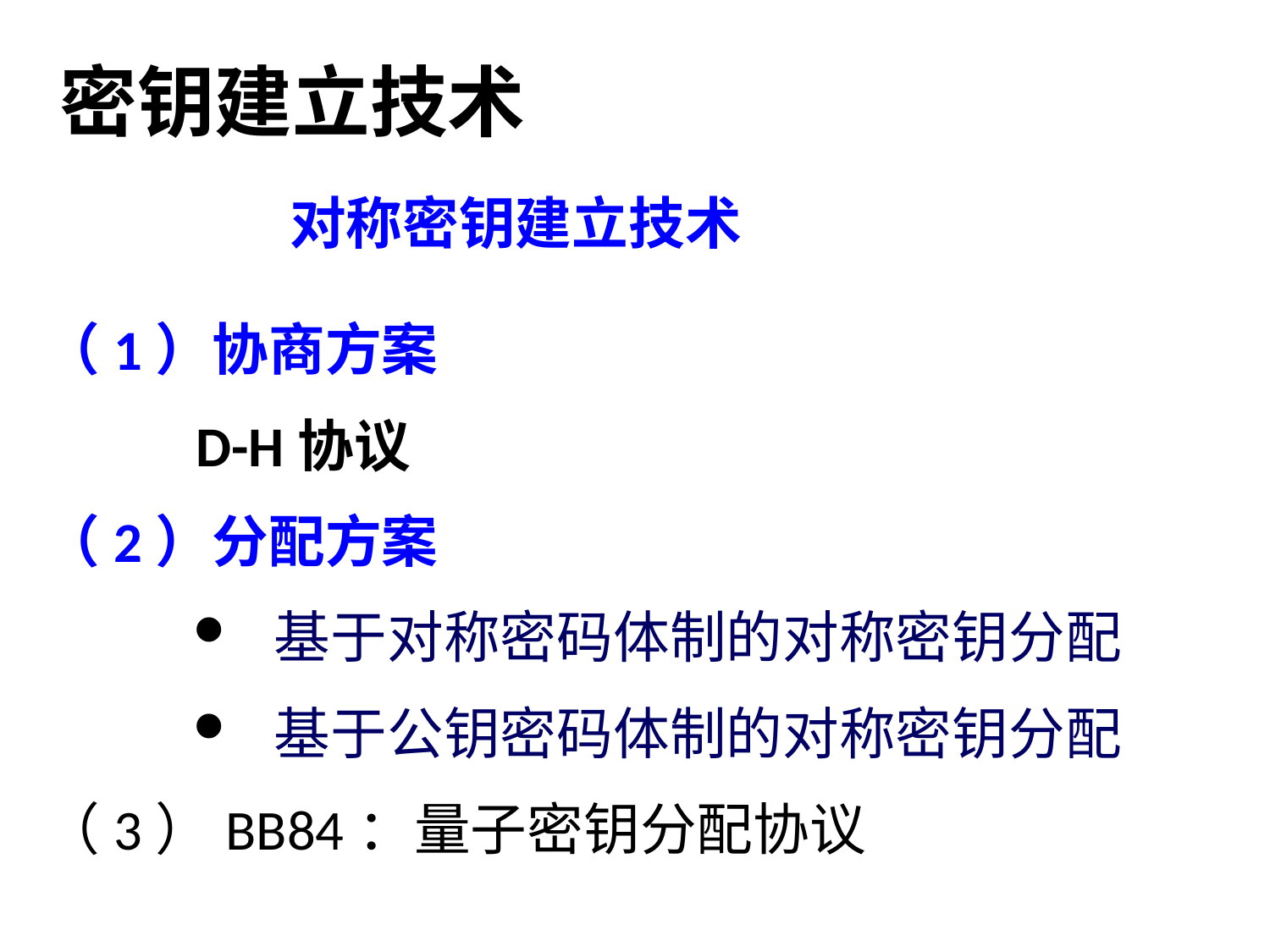

# 密钥建立技术
对称密钥建立技术
（1）协商方案
            D-H协议
（2）分配方案
 基于对称密码体制的对称密钥分配
 基于公钥密码体制的对称密钥分配
（3）BB84：量子密钥分配协议